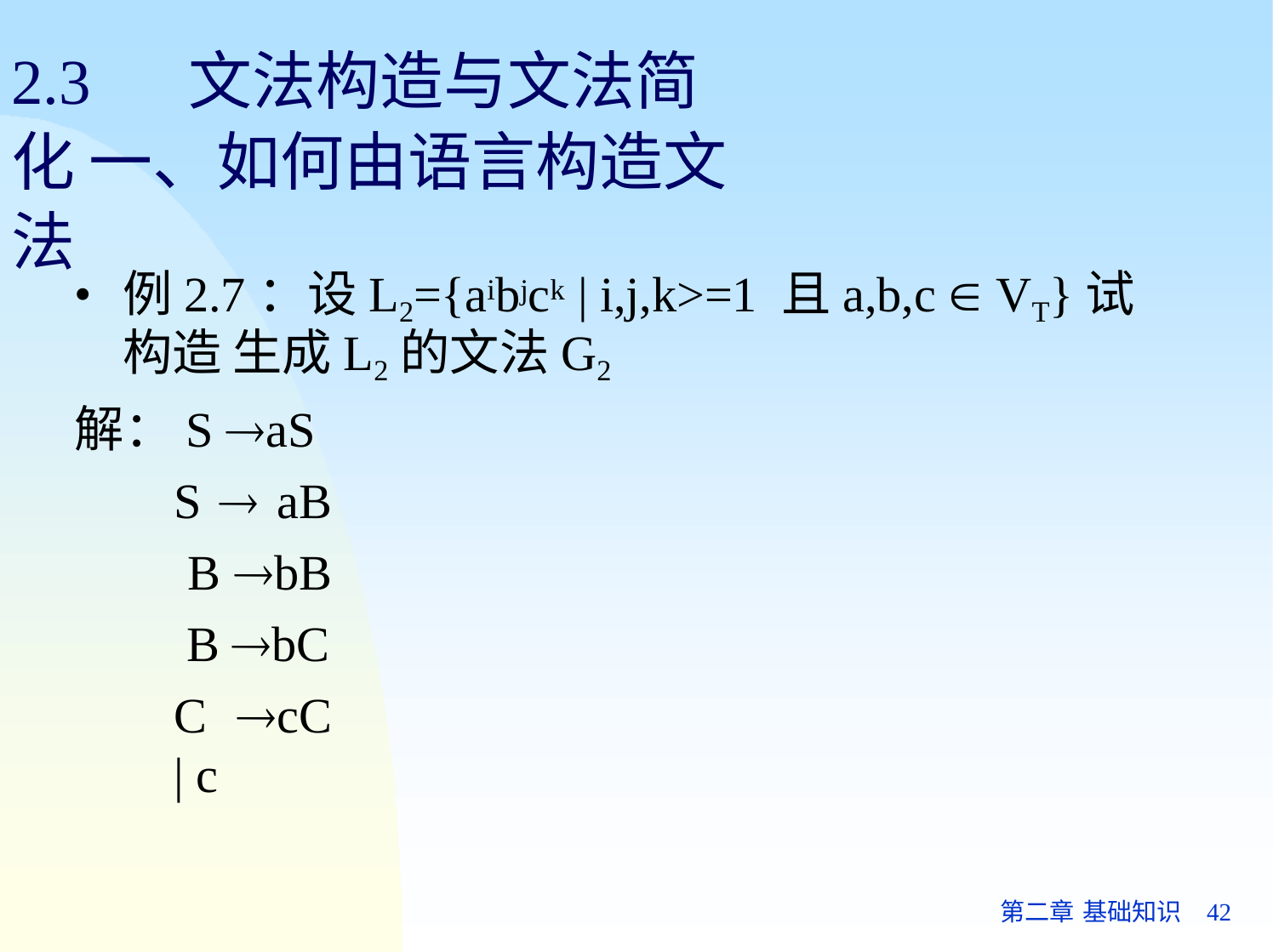

# 2.3	文法构造与文法简化 一、如何由语言构造文法
例2.7：设L2={aibjck | i,j,k>=1 且a,b,c ∈ VT}试构造 生成L2的文法G2
解：S →aS
S → aB  B →bB  B →bC
C →cC | c
第二章 基础知识	42